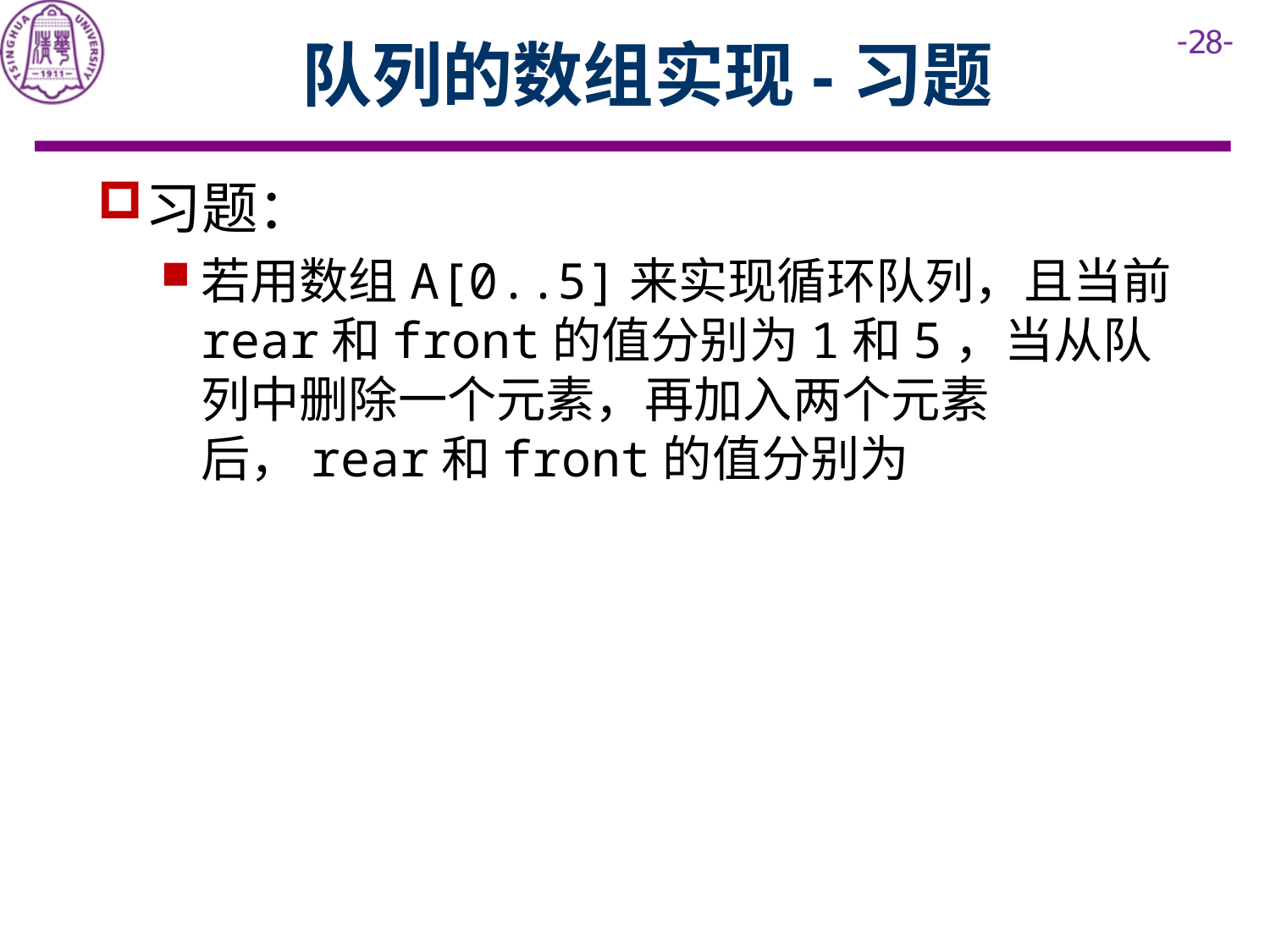

# 队列的数组实现-习题
习题：
若用数组A[0..5]来实现循环队列，且当前rear和front的值分别为1和5，当从队列中删除一个元素，再加入两个元素后，rear和front的值分别为